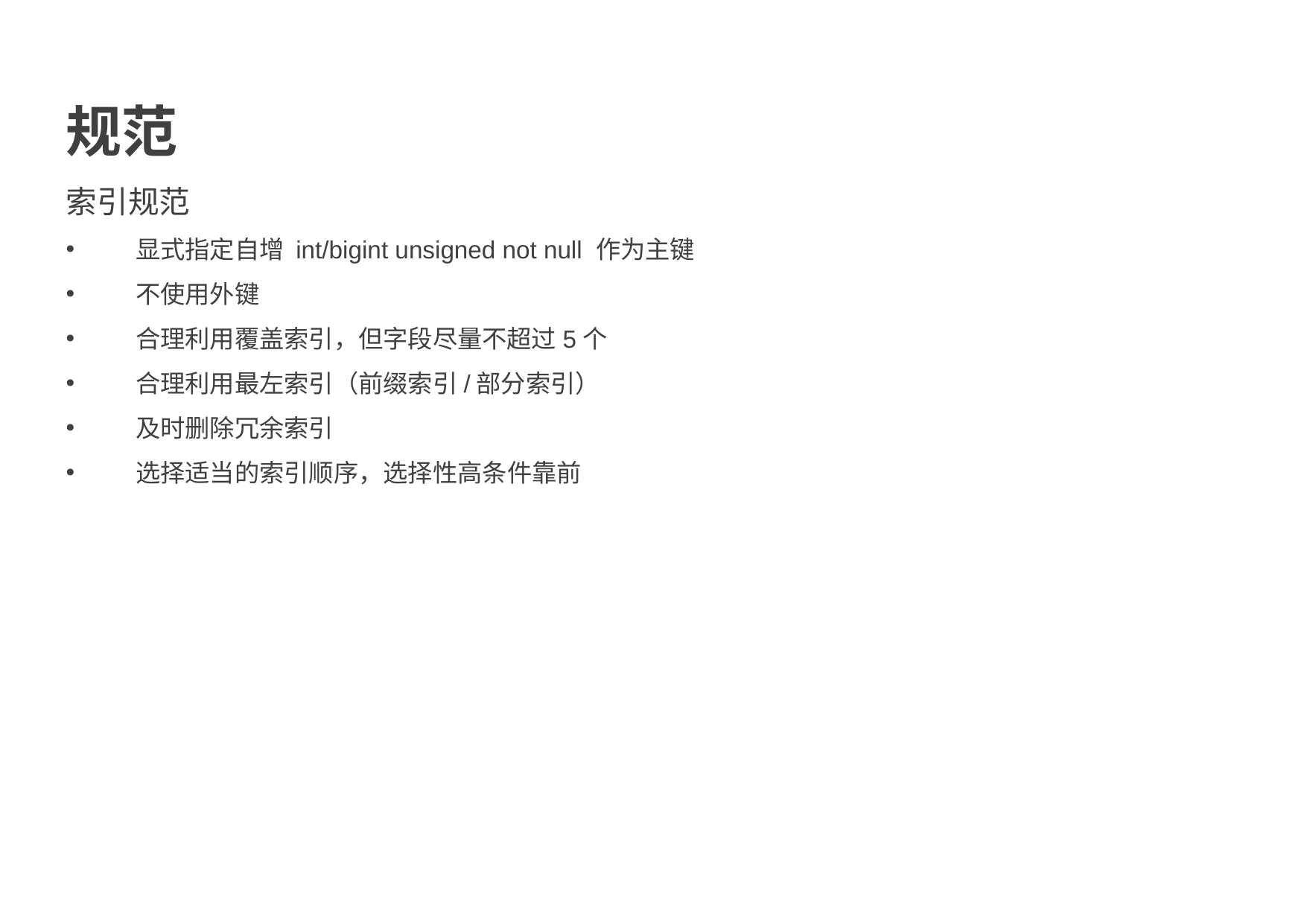

规范
索引规范
显式指定自增 int/bigint unsigned not null 作为主键
不使用外键
合理利用覆盖索引，但字段尽量不超过5个
合理利用最左索引（前缀索引/部分索引）
及时删除冗余索引
选择适当的索引顺序，选择性高条件靠前